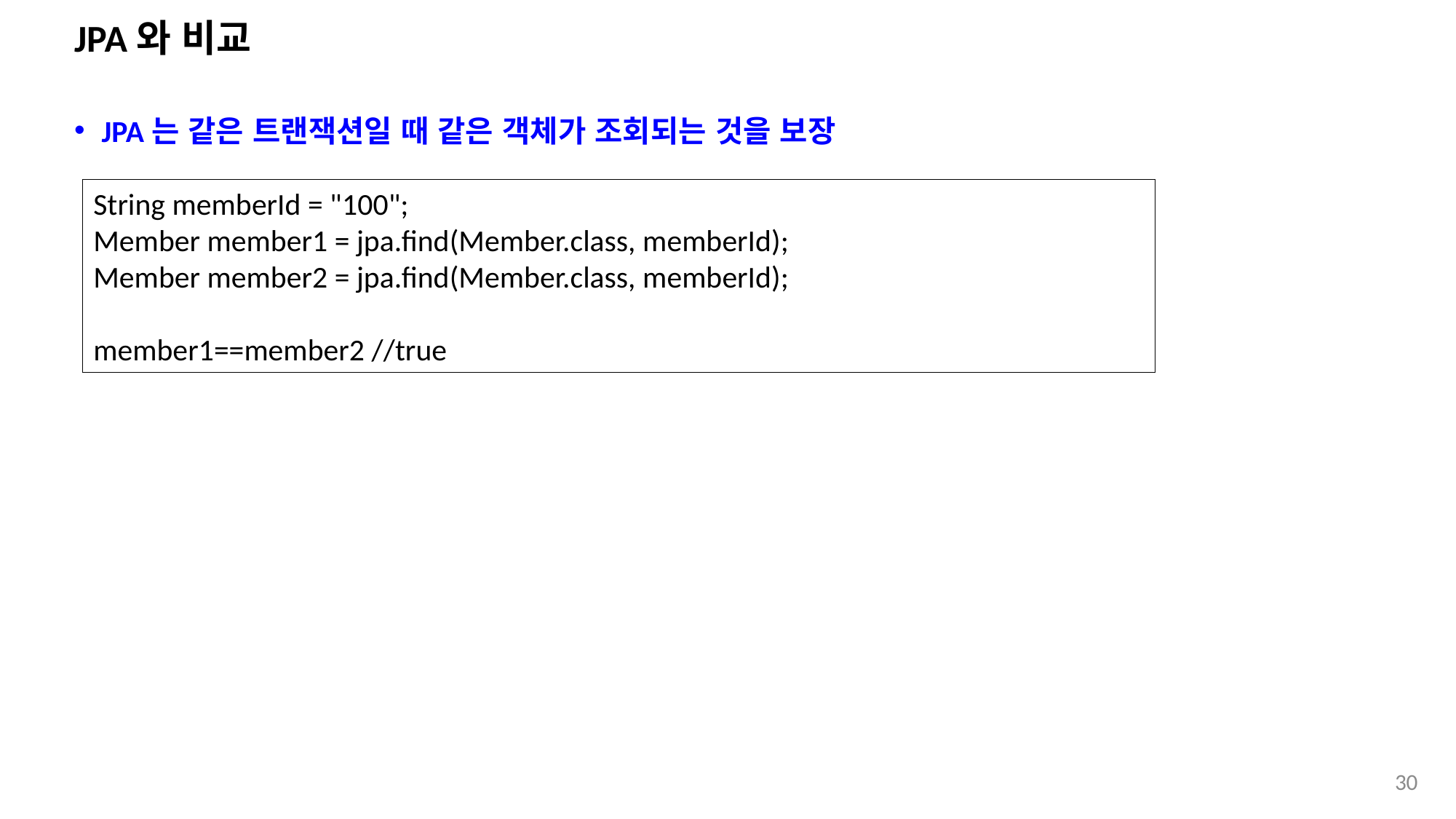

# JPA와 비교
JPA는 같은 트랜잭션일 때 같은 객체가 조회되는 것을 보장

String memberId = "100";
Member member1 = jpa.find(Member.class, memberId);
Member member2 = jpa.find(Member.class, memberId);

member1==member2 //true
30